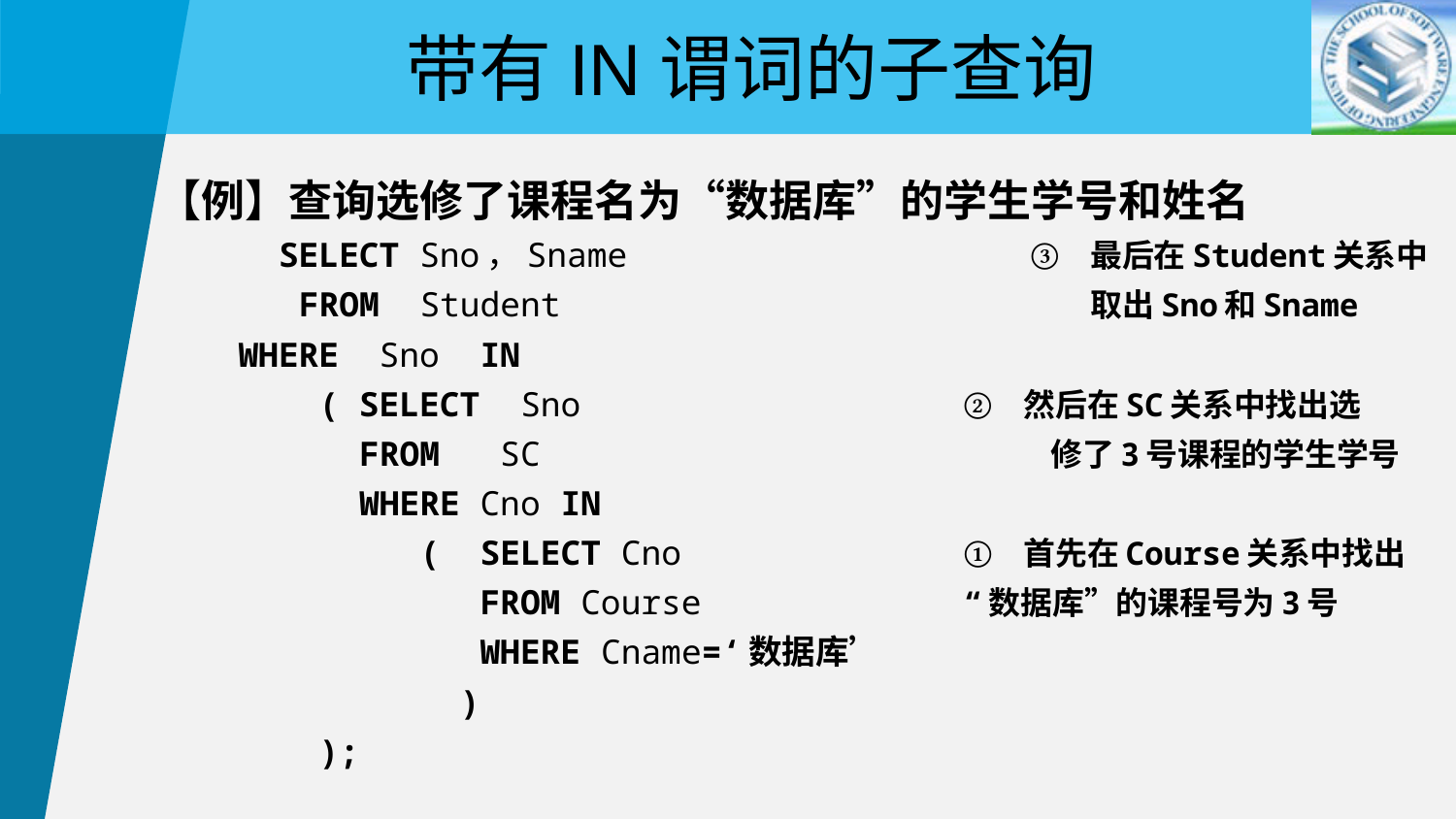

带有IN谓词的子查询
【例】查询选修了课程名为“数据库”的学生学号和姓名
      SELECT Sno，Sname                    ③ 最后在Student关系中
       FROM  Student                          取出Sno和Sname
    WHERE  Sno  IN
        ( SELECT  Sno                   ② 然后在SC关系中找出选
          FROM   SC                         修了3号课程的学生学号
          WHERE Cno IN
             (  SELECT Cno              ① 首先在Course关系中找出
                FROM Course             “数据库”的课程号为3号
                WHERE Cname=‘数据库’
               )
        );